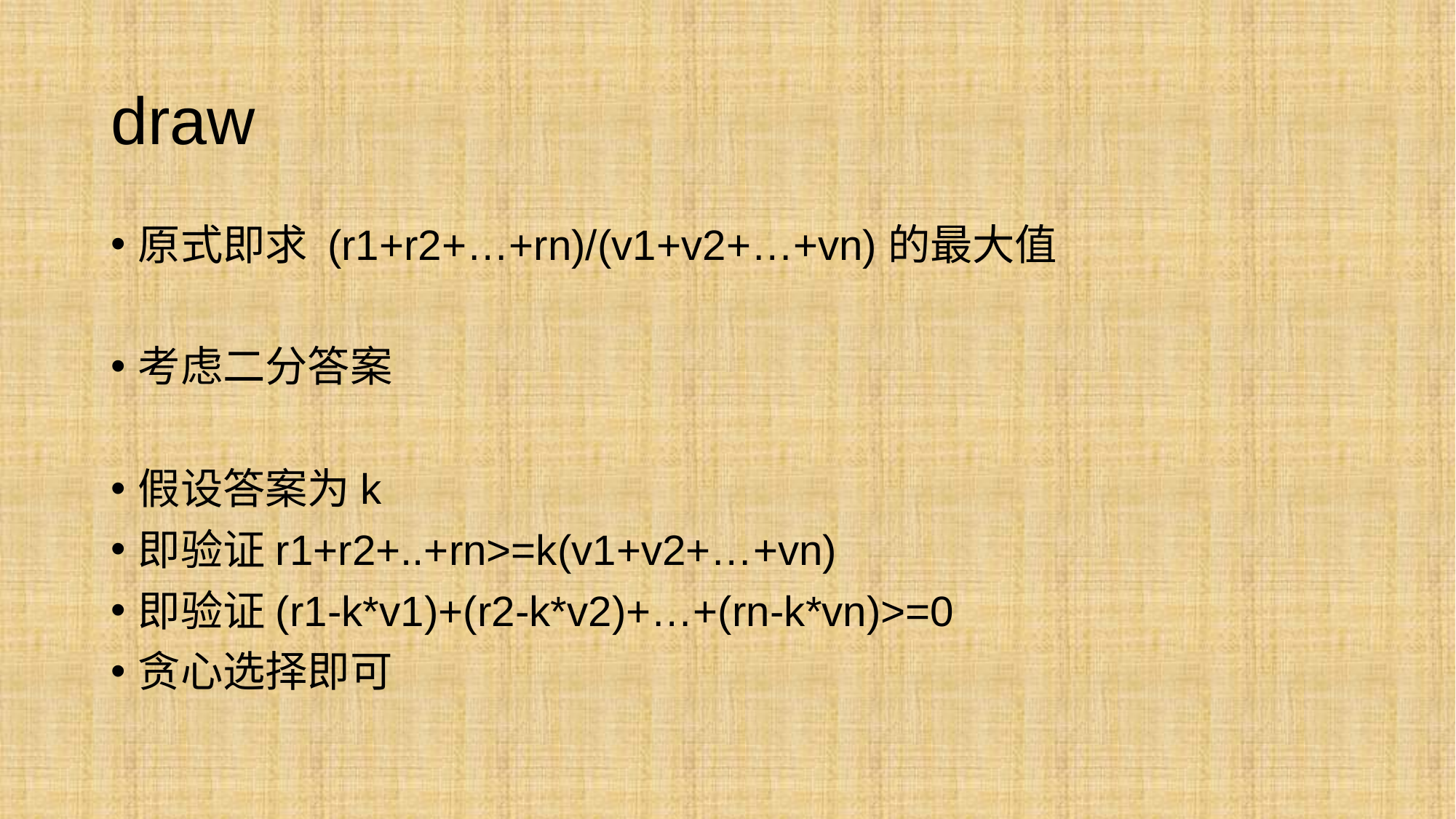

# draw
原式即求 (r1+r2+…+rn)/(v1+v2+…+vn)的最大值

考虑二分答案

假设答案为k
即验证r1+r2+..+rn>=k(v1+v2+…+vn)
即验证(r1-k*v1)+(r2-k*v2)+…+(rn-k*vn)>=0
贪心选择即可